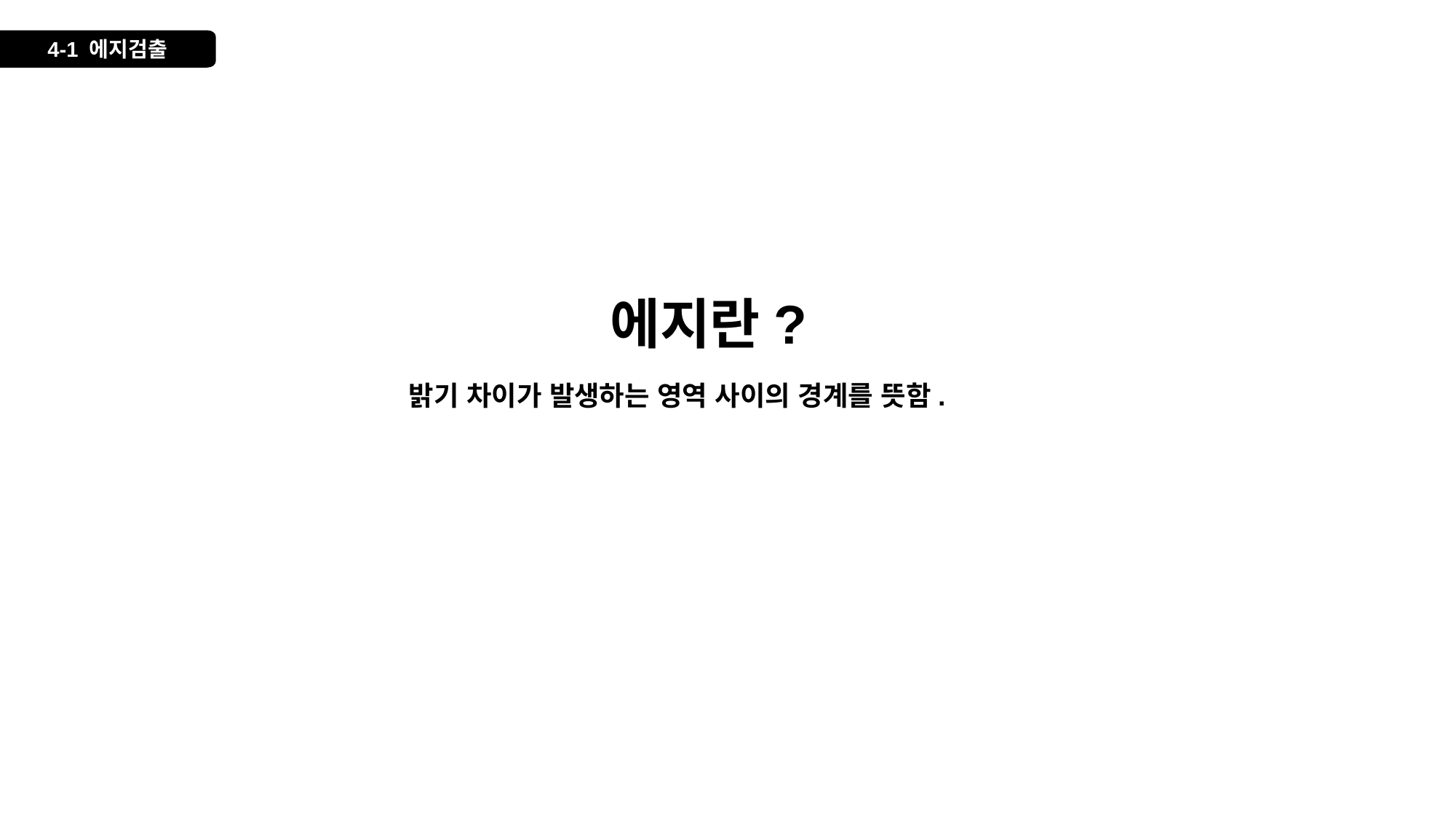

4-1 에지검출
에지란?
밝기 차이가 발생하는 영역 사이의 경계를 뜻함.